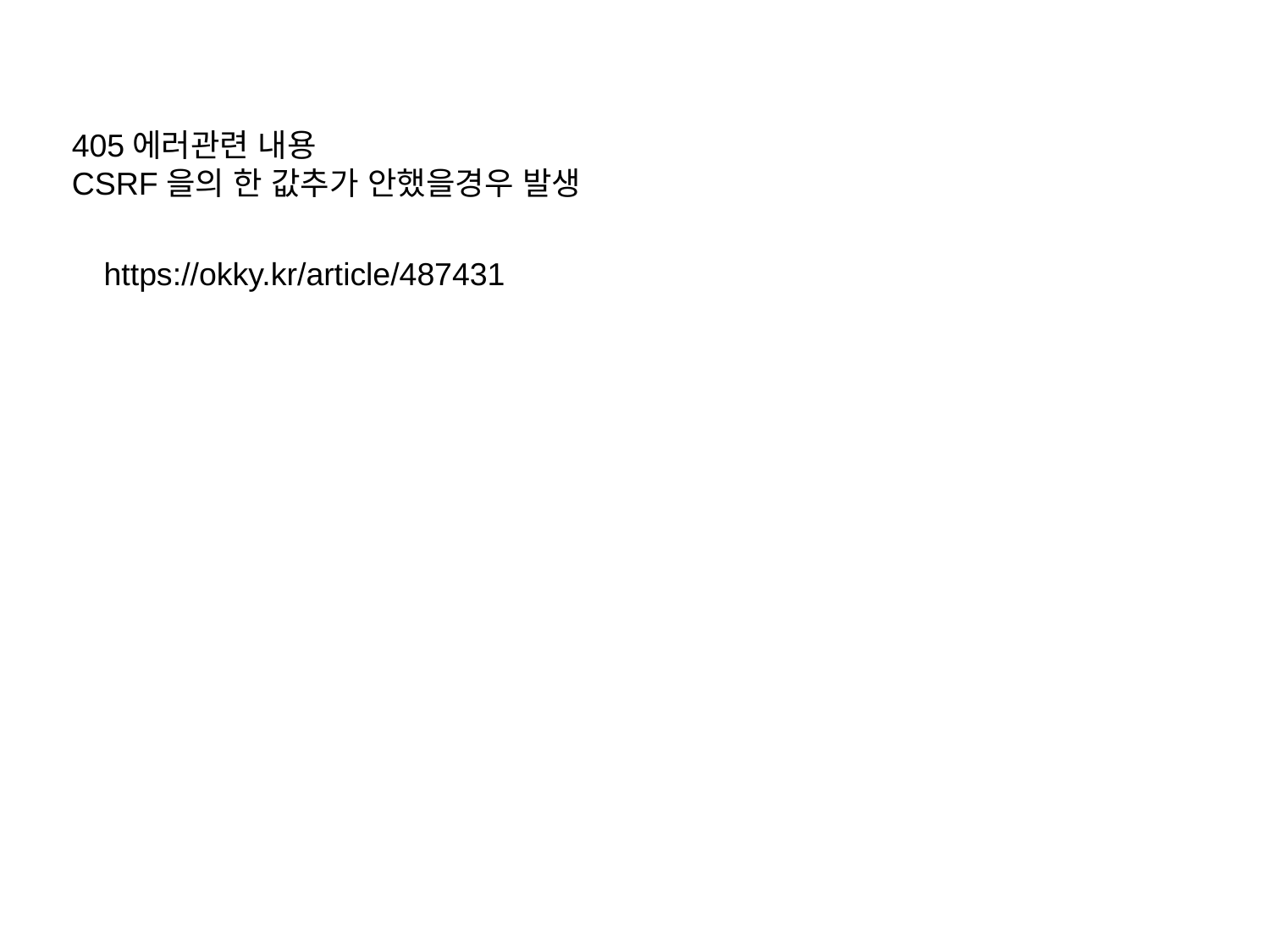

405에러관련 내용
CSRF을의 한 값추가 안했을경우 발생
https://okky.kr/article/487431